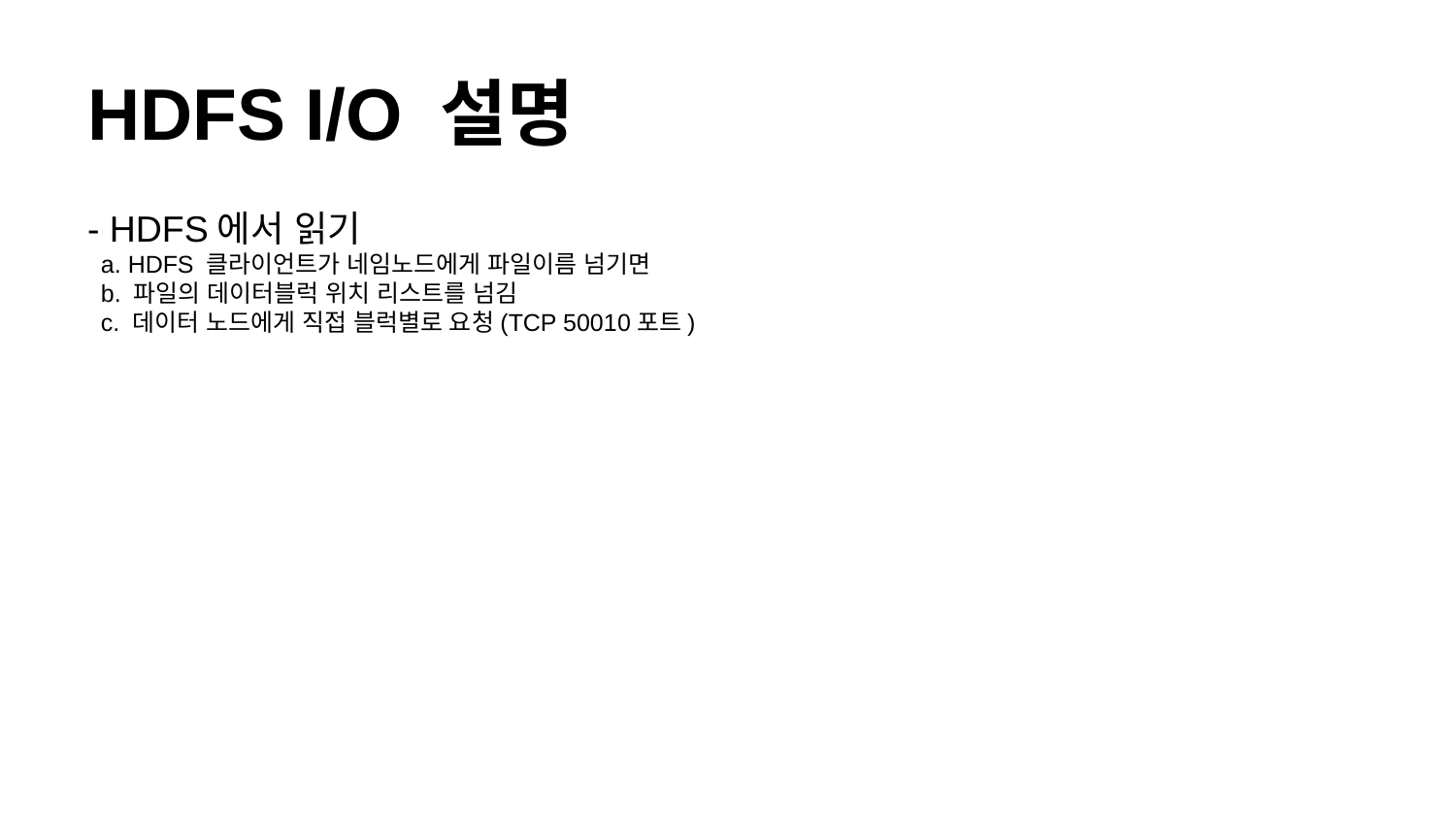

# HDFS I/O 설명
- HDFS에서 읽기
  a. HDFS 클라이언트가 네임노드에게 파일이름 넘기면
  b. 파일의 데이터블럭 위치 리스트를 넘김
  c. 데이터 노드에게 직접 블럭별로 요청(TCP 50010포트)